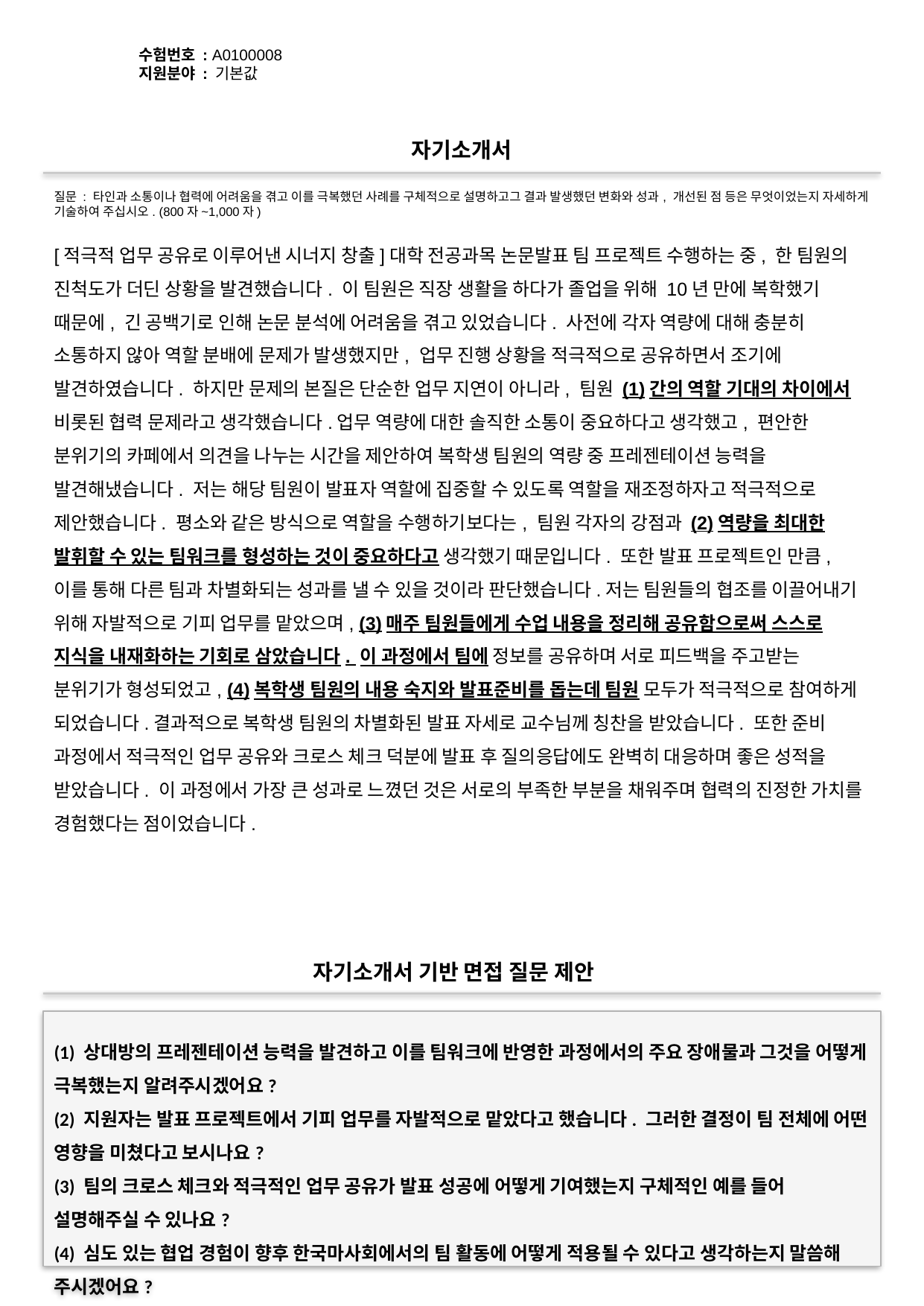

수험번호 : A0100008
지원분야 : 기본값
#

자기소개서

질문 : 타인과 소통이나 협력에 어려움을 겪고 이를 극복했던 사례를 구체적으로 설명하고그 결과 발생했던 변화와 성과, 개선된 점 등은 무엇이었는지 자세하게 기술하여 주십시오. (800자~1,000자)

[적극적 업무 공유로 이루어낸 시너지 창출]대학 전공과목 논문발표 팀 프로젝트 수행하는 중, 한 팀원의 진척도가 더딘 상황을 발견했습니다. 이 팀원은 직장 생활을 하다가 졸업을 위해 10년 만에 복학했기 때문에, 긴 공백기로 인해 논문 분석에 어려움을 겪고 있었습니다. 사전에 각자 역량에 대해 충분히 소통하지 않아 역할 분배에 문제가 발생했지만, 업무 진행 상황을 적극적으로 공유하면서 조기에 발견하였습니다. 하지만 문제의 본질은 단순한 업무 지연이 아니라, 팀원 (1)간의 역할 기대의 차이에서 비롯된 협력 문제라고 생각했습니다.업무 역량에 대한 솔직한 소통이 중요하다고 생각했고, 편안한 분위기의 카페에서 의견을 나누는 시간을 제안하여 복학생 팀원의 역량 중 프레젠테이션 능력을 발견해냈습니다. 저는 해당 팀원이 발표자 역할에 집중할 수 있도록 역할을 재조정하자고 적극적으로 제안했습니다. 평소와 같은 방식으로 역할을 수행하기보다는, 팀원 각자의 강점과 (2)역량을 최대한 발휘할 수 있는 팀워크를 형성하는 것이 중요하다고 생각했기 때문입니다. 또한 발표 프로젝트인 만큼, 이를 통해 다른 팀과 차별화되는 성과를 낼 수 있을 것이라 판단했습니다.저는 팀원들의 협조를 이끌어내기 위해 자발적으로 기피 업무를 맡았으며, (3)매주 팀원들에게 수업 내용을 정리해 공유함으로써 스스로 지식을 내재화하는 기회로 삼았습니다. 이 과정에서 팀에 정보를 공유하며 서로 피드백을 주고받는 분위기가 형성되었고, (4)복학생 팀원의 내용 숙지와 발표준비를 돕는데 팀원 모두가 적극적으로 참여하게 되었습니다.결과적으로 복학생 팀원의 차별화된 발표 자세로 교수님께 칭찬을 받았습니다. 또한 준비 과정에서 적극적인 업무 공유와 크로스 체크 덕분에 발표 후 질의응답에도 완벽히 대응하며 좋은 성적을 받았습니다. 이 과정에서 가장 큰 성과로 느꼈던 것은 서로의 부족한 부분을 채워주며 협력의 진정한 가치를 경험했다는 점이었습니다.

자기소개서 기반 면접 질문 제안

(1) 상대방의 프레젠테이션 능력을 발견하고 이를 팀워크에 반영한 과정에서의 주요 장애물과 그것을 어떻게 극복했는지 알려주시겠어요?
(2) 지원자는 발표 프로젝트에서 기피 업무를 자발적으로 맡았다고 했습니다. 그러한 결정이 팀 전체에 어떤 영향을 미쳤다고 보시나요?
(3) 팀의 크로스 체크와 적극적인 업무 공유가 발표 성공에 어떻게 기여했는지 구체적인 예를 들어 설명해주실 수 있나요?
(4) 심도 있는 협업 경험이 향후 한국마사회에서의 팀 활동에 어떻게 적용될 수 있다고 생각하는지 말씀해 주시겠어요?